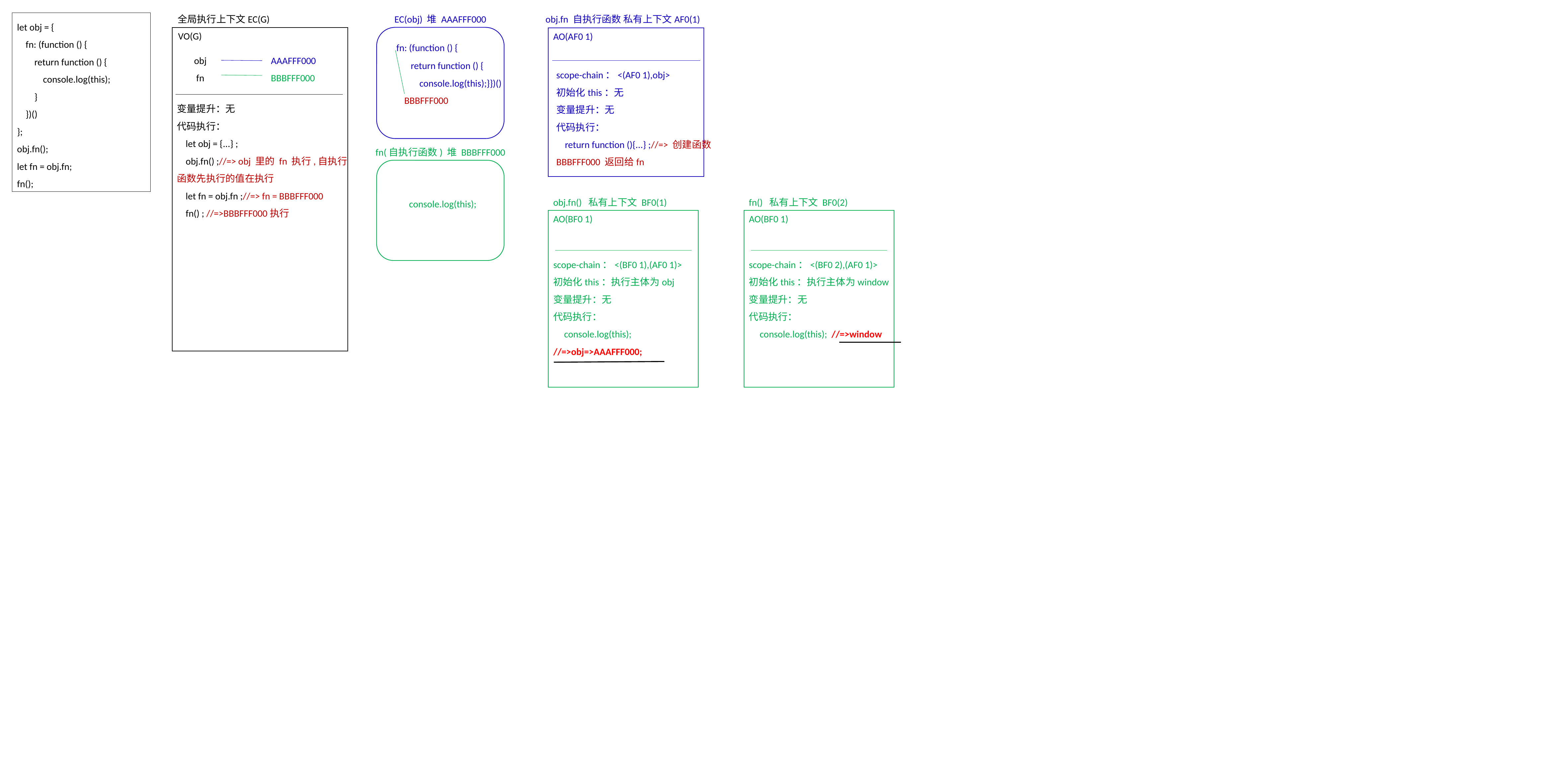

EC(obj) 堆 AAAFFF000

 fn: (function () {
        return function () {
            console.log(this);}})()
     BBBFFF000

obj.fn 自执行函数 私有上下文AF0(1)

AO(AF0 1)
scope-chain：<(AF0 1),obj>
初始化this：无
变量提升：无
代码执行：
    return function (){...} ;//=> 创建函数
BBBFFF000 返回给fn
全局执行上下文EC(G)

VO(G)
obj
fn
AAAFFF000
BBBFFF000
变量提升：无
代码执行：
    let obj = {...} ;
    obj.fn() ;//=> obj 里的 fn 执行,自执行函数先执行的值在执行
    let fn = obj.fn ;//=> fn = BBBFFF000
    fn() ; //=>BBBFFF000执行
let obj = {
    fn: (function () {
        return function () {
            console.log(this);
        }
    })()
};
obj.fn();
let fn = obj.fn;
fn();
fn(自执行函数) 堆 BBBFFF000

  console.log(this);
obj.fn()  私有上下文 BF0(1)

AO(BF0 1)
scope-chain：<(BF0 1),(AF0 1)>
初始化this：执行主体为obj
变量提升：无
代码执行：
     console.log(this);  //=>obj=>AAAFFF000;
fn()  私有上下文 BF0(2)

AO(BF0 1)
scope-chain：<(BF0 2),(AF0 1)>
初始化this：执行主体为window
变量提升：无
代码执行：
     console.log(this);  //=>window